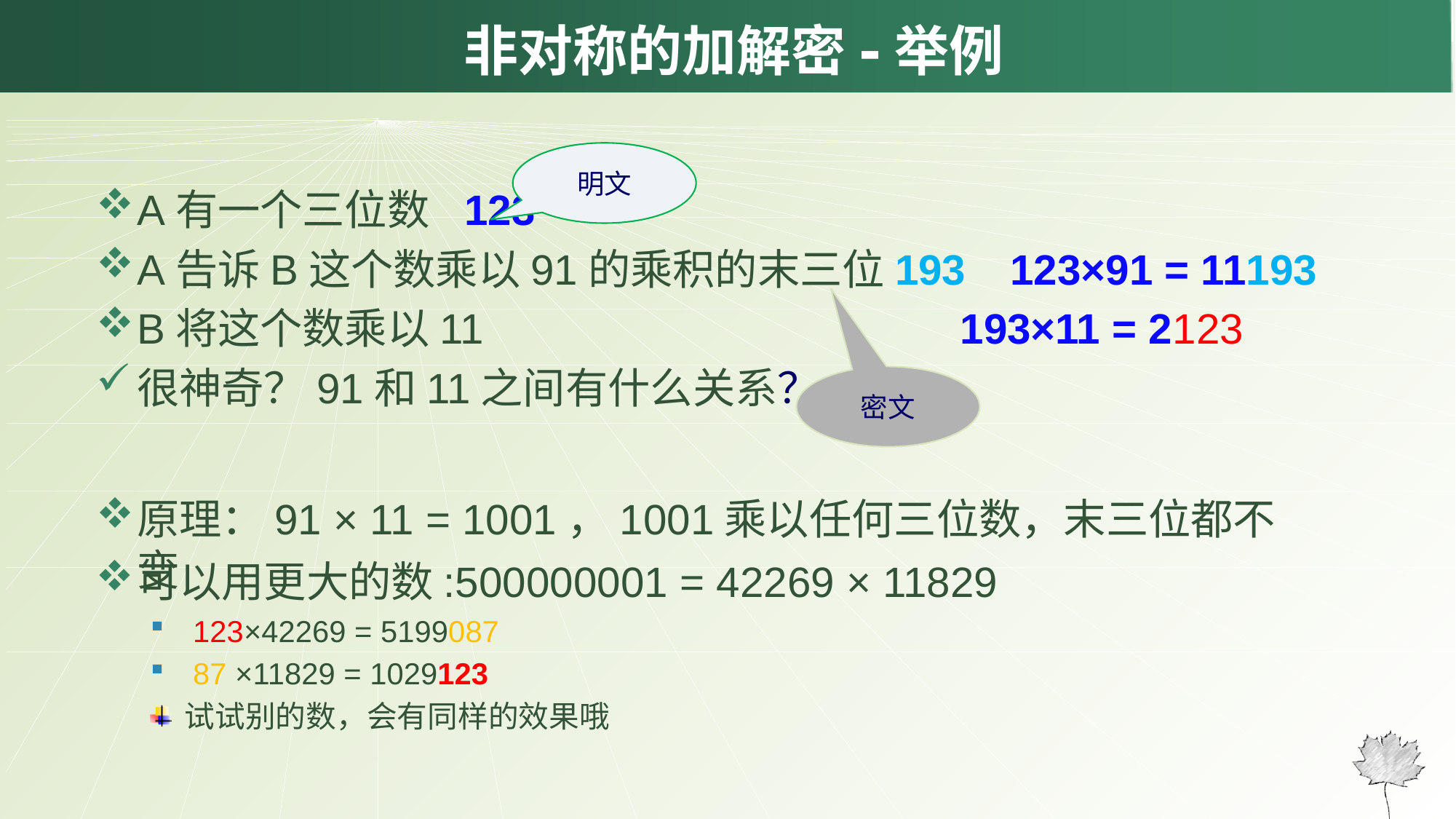

# 非对称的加解密-举例

A有一个三位数	123
A告诉B这个数乘以91的乘积的末三位193 	123×91 = 11193
B将这个数乘以11				     193×11 = 2123
很神奇？91和11之间有什么关系？

明文
密文
原理：91 × 11 = 1001，1001乘以任何三位数，末三位都不变

可以用更大的数:500000001 = 42269 × 11829
 123×42269 = 5199087
 87 ×11829 = 1029123
试试别的数，会有同样的效果哦